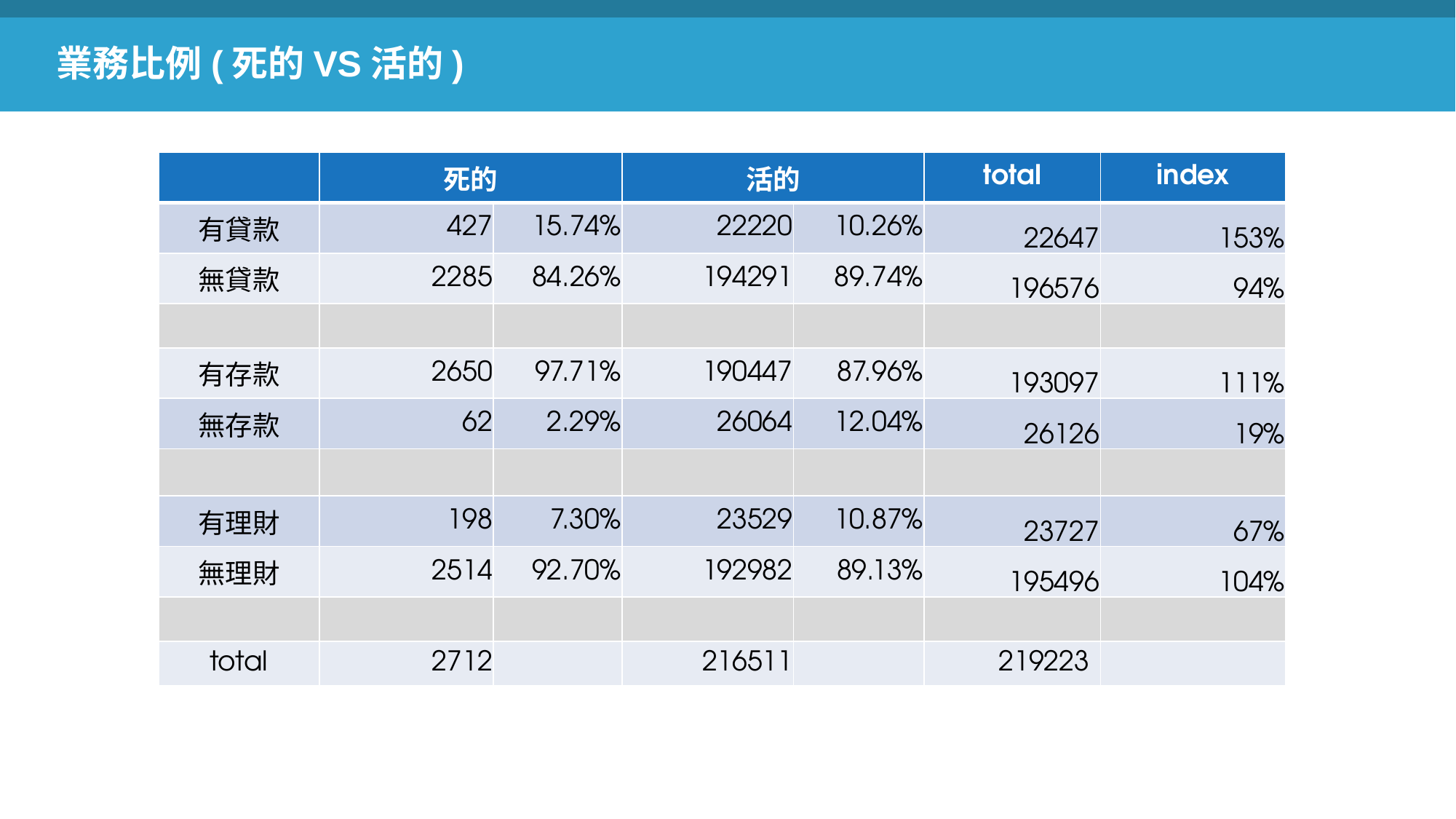

業務比例(死的VS活的)
|  | 死的 |  | 活的 |  | total | index |
| --- | --- | --- | --- | --- | --- | --- |
| 有貸款 | 427 | 15.74% | 22220 | 10.26% | 22647 | 153% |
| 無貸款 | 2285 | 84.26% | 194291 | 89.74% | 196576 | 94% |
|  |  |  |  |  |  |  |
| 有存款 | 2650 | 97.71% | 190447 | 87.96% | 193097 | 111% |
| 無存款 | 62 | 2.29% | 26064 | 12.04% | 26126 | 19% |
|  |  |  |  |  |  |  |
| 有理財 | 198 | 7.30% | 23529 | 10.87% | 23727 | 67% |
| 無理財 | 2514 | 92.70% | 192982 | 89.13% | 195496 | 104% |
|  |  |  |  |  |  |  |
| total | 2712 |  | 216511 |  | 219223 |  |